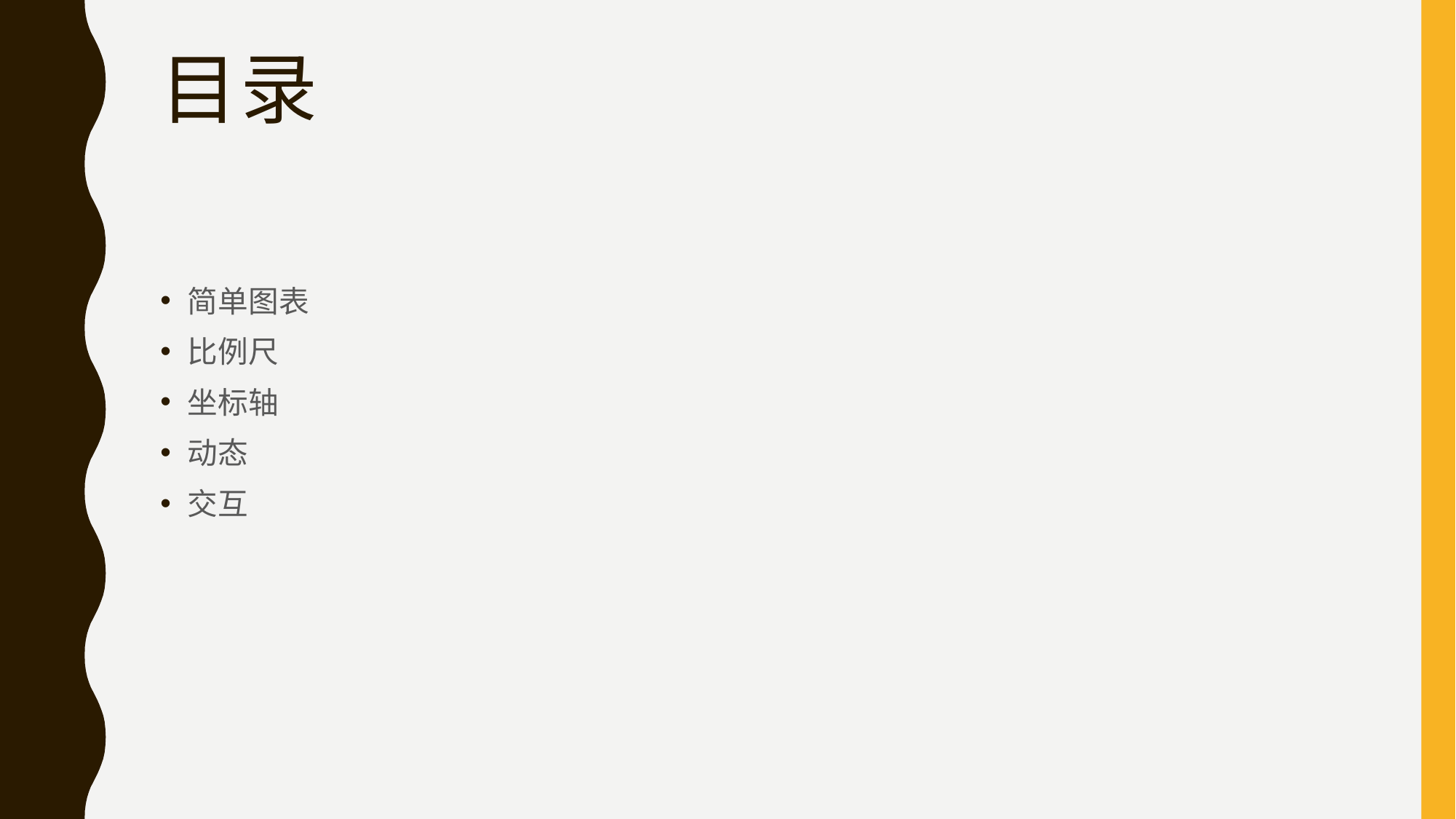

# 目录
简单图表
比例尺
坐标轴
动态
交互